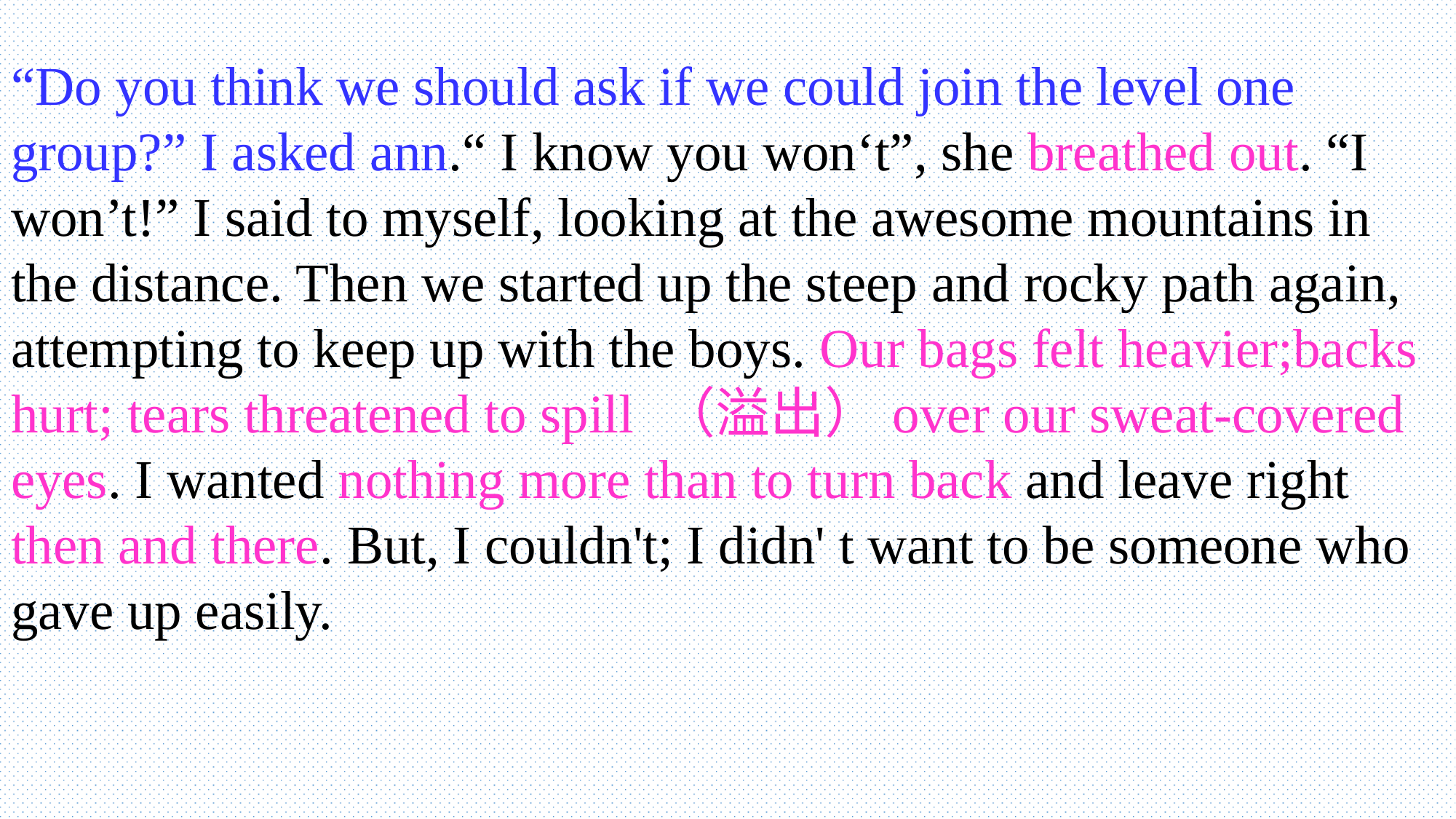

“Do you think we should ask if we could join the level one group?” I asked ann.“ I know you won‘t”, she breathed out. “I won’t!” I said to myself, looking at the awesome mountains in the distance. Then we started up the steep and rocky path again, attempting to keep up with the boys. Our bags felt heavier;backs hurt; tears threatened to spill （溢出）over our sweat-covered eyes. I wanted nothing more than to turn back and leave right then and there. But, I couldn't; I didn' t want to be someone who gave up easily.